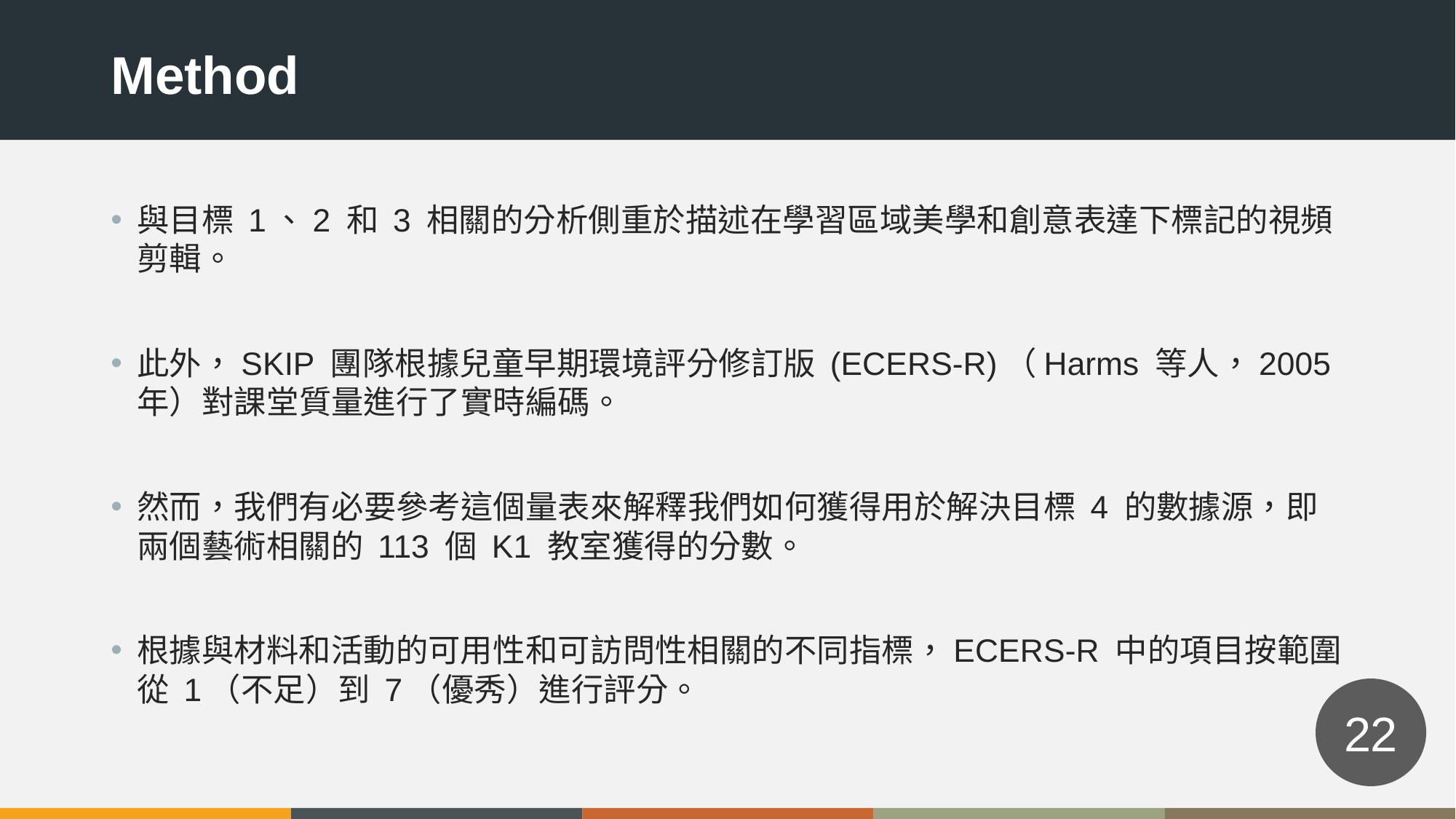

Method
與目標 1、2 和 3 相關的分析側重於描述在學習區域美學和創意表達下標記的視頻剪輯。

此外，SKIP 團隊根據兒童早期環境評分修訂版 (ECERS-R)（Harms 等人，2005 年）對課堂質量進行了實時編碼。

然而，我們有必要參考這個量表來解釋我們如何獲得用於解決目標 4 的數據源，即兩個藝術相關的 113 個 K1 教室獲得的分數。

根據與材料和活動的可用性和可訪問性相關的不同指標，ECERS-R 中的項目按範圍從 1（不足）到 7（優秀）進行評分。

22